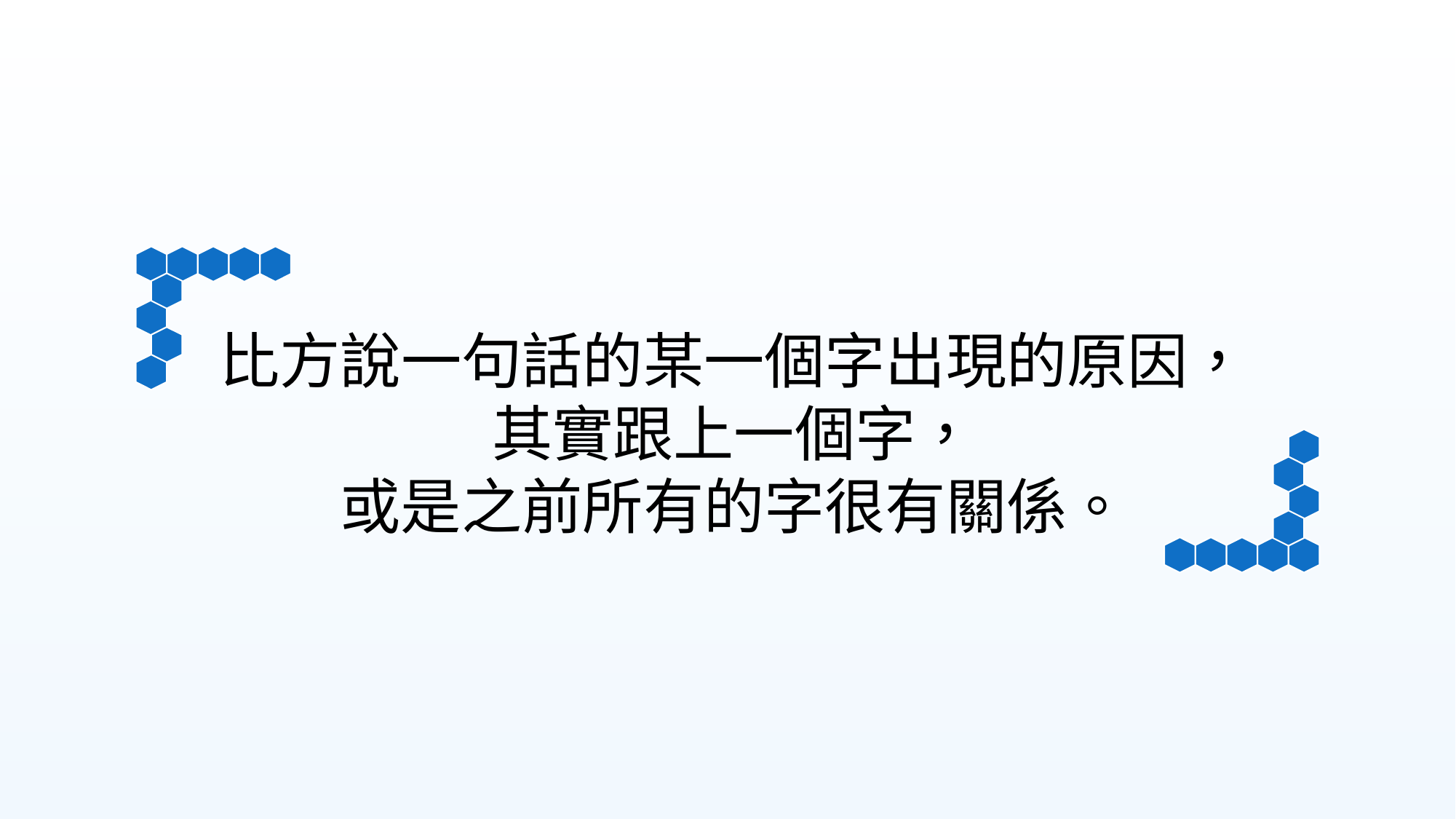

比方說一句話的某一個字出現的原因，
其實跟上一個字，
或是之前所有的字很有關係。